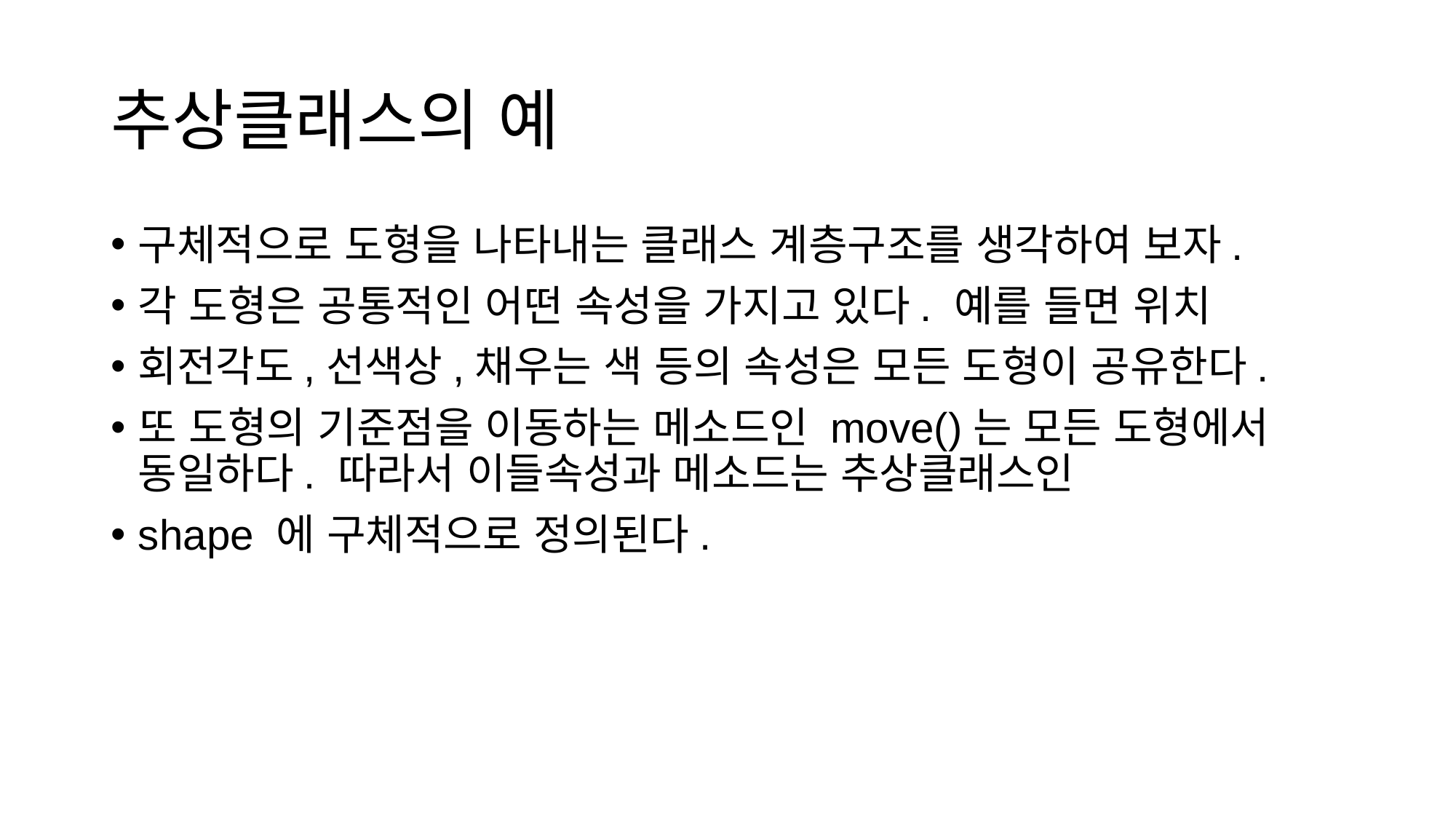

# 추상클래스의 예
구체적으로 도형을 나타내는 클래스 계층구조를 생각하여 보자.
각 도형은 공통적인 어떤 속성을 가지고 있다. 예를 들면 위치
회전각도,선색상,채우는 색 등의 속성은 모든 도형이 공유한다.
또 도형의 기준점을 이동하는 메소드인 move()는 모든 도형에서 동일하다. 따라서 이들속성과 메소드는 추상클래스인
shape 에 구체적으로 정의된다.